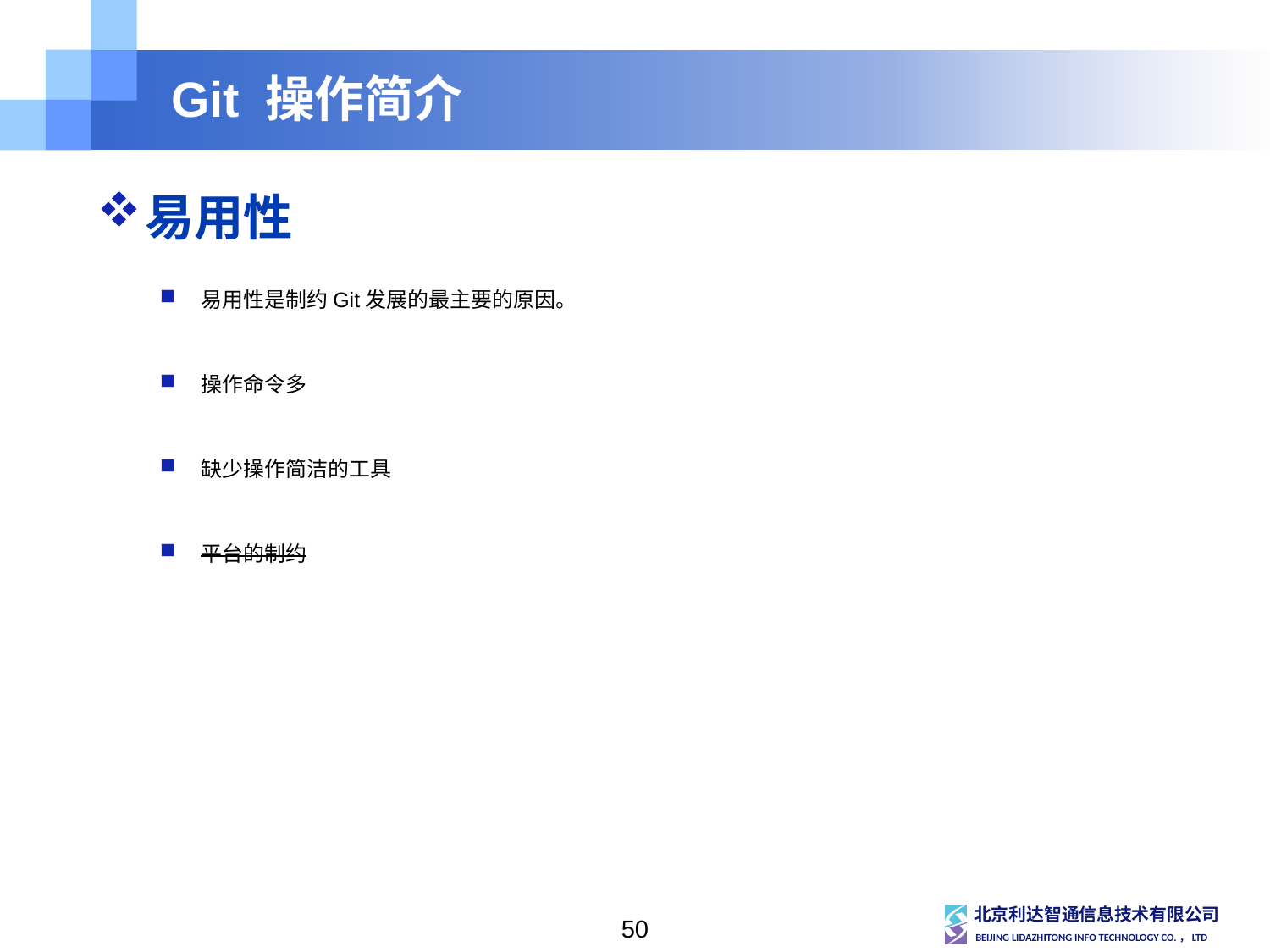

# Git 操作简介
易用性

易用性是制约Git发展的最主要的原因。

操作命令多

缺少操作简洁的工具

平台的制约

50